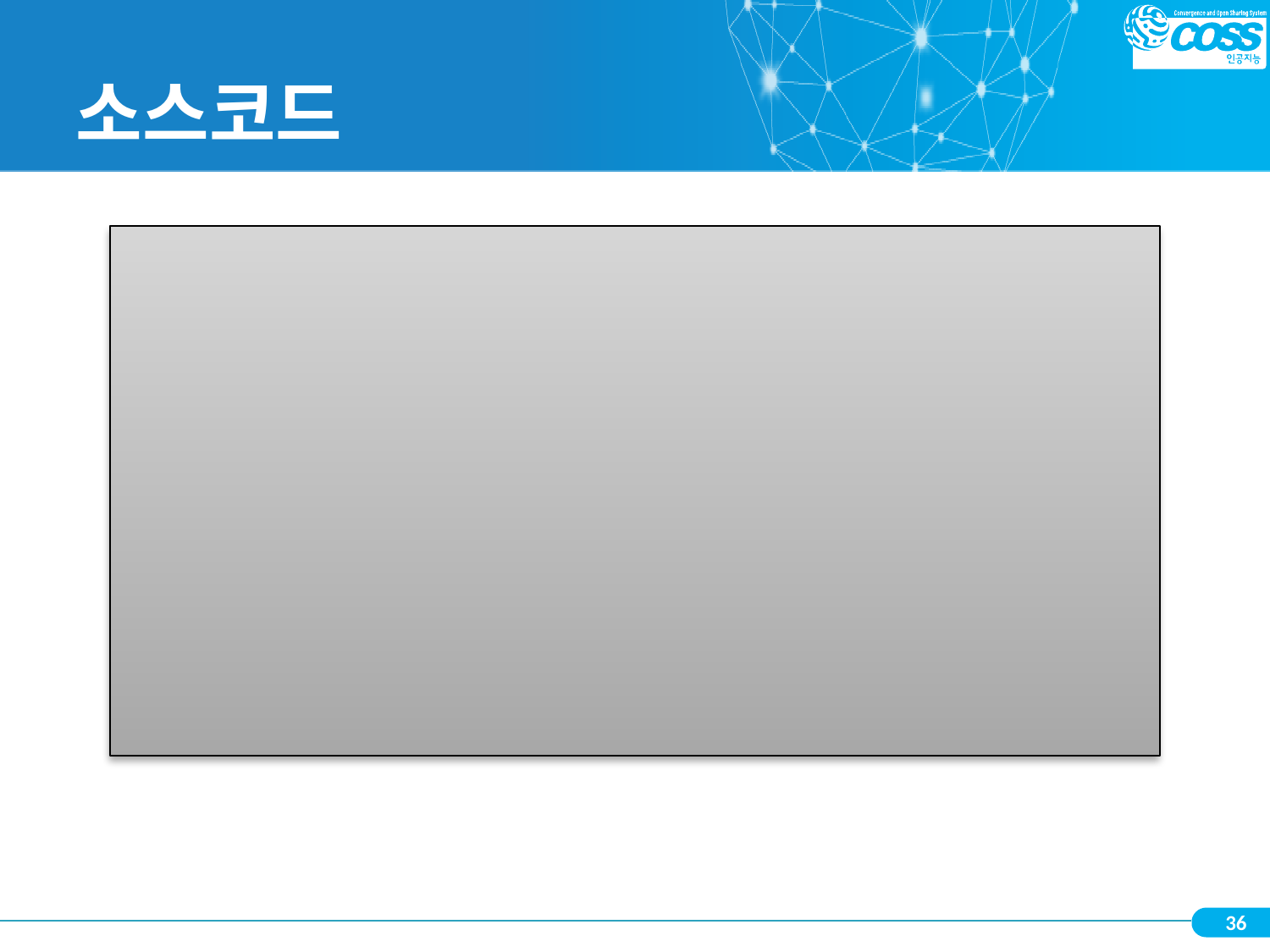

# 소스코드

# 철자 수정된 문자열 만들기
s = 'Wokld'
front = s[:2]
back = s[3:]
new = front + 'r' + back
print(new)